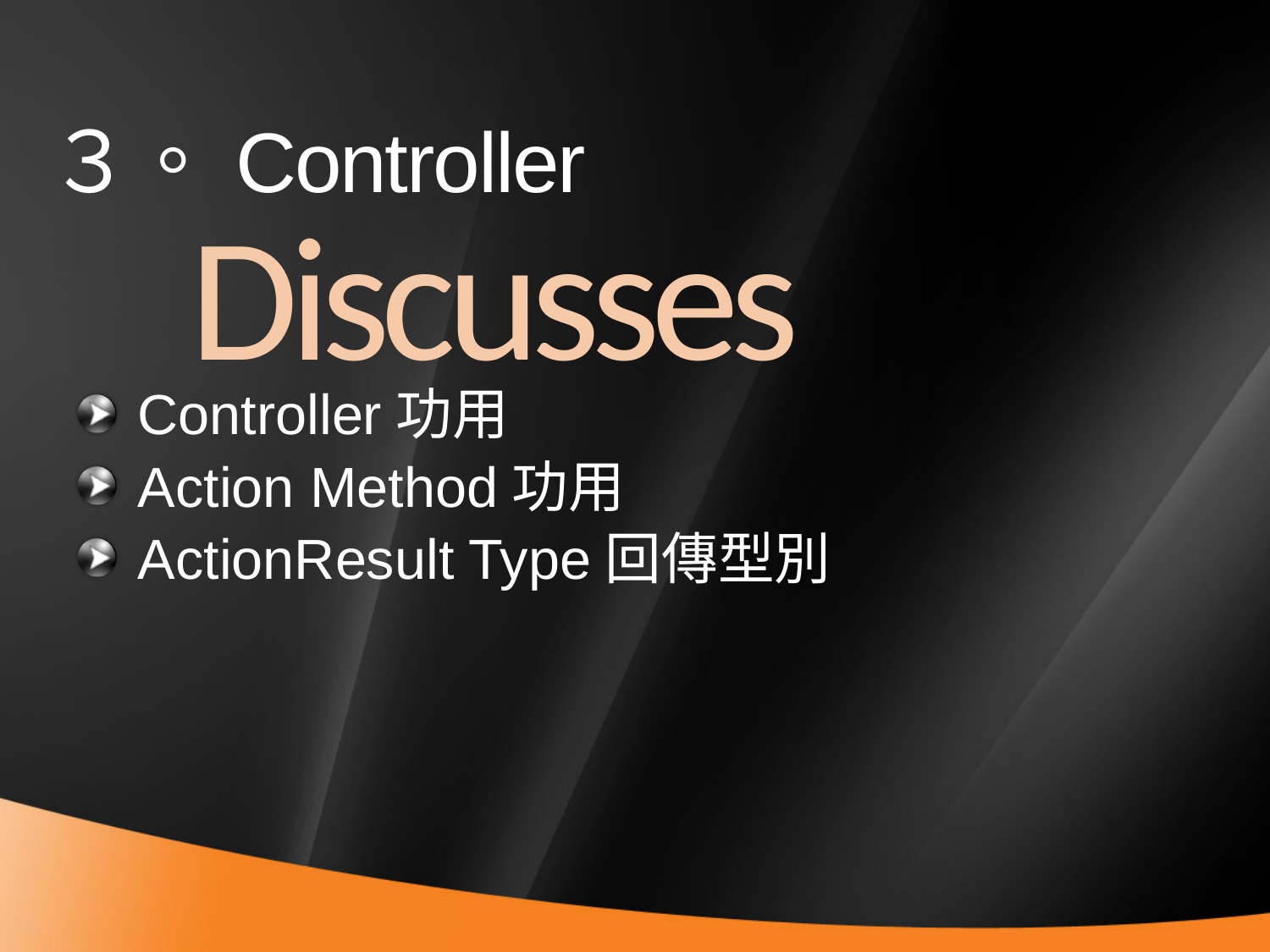

# ３。Controller
Discusses
Controller功用
Action Method功用
ActionResult Type回傳型別